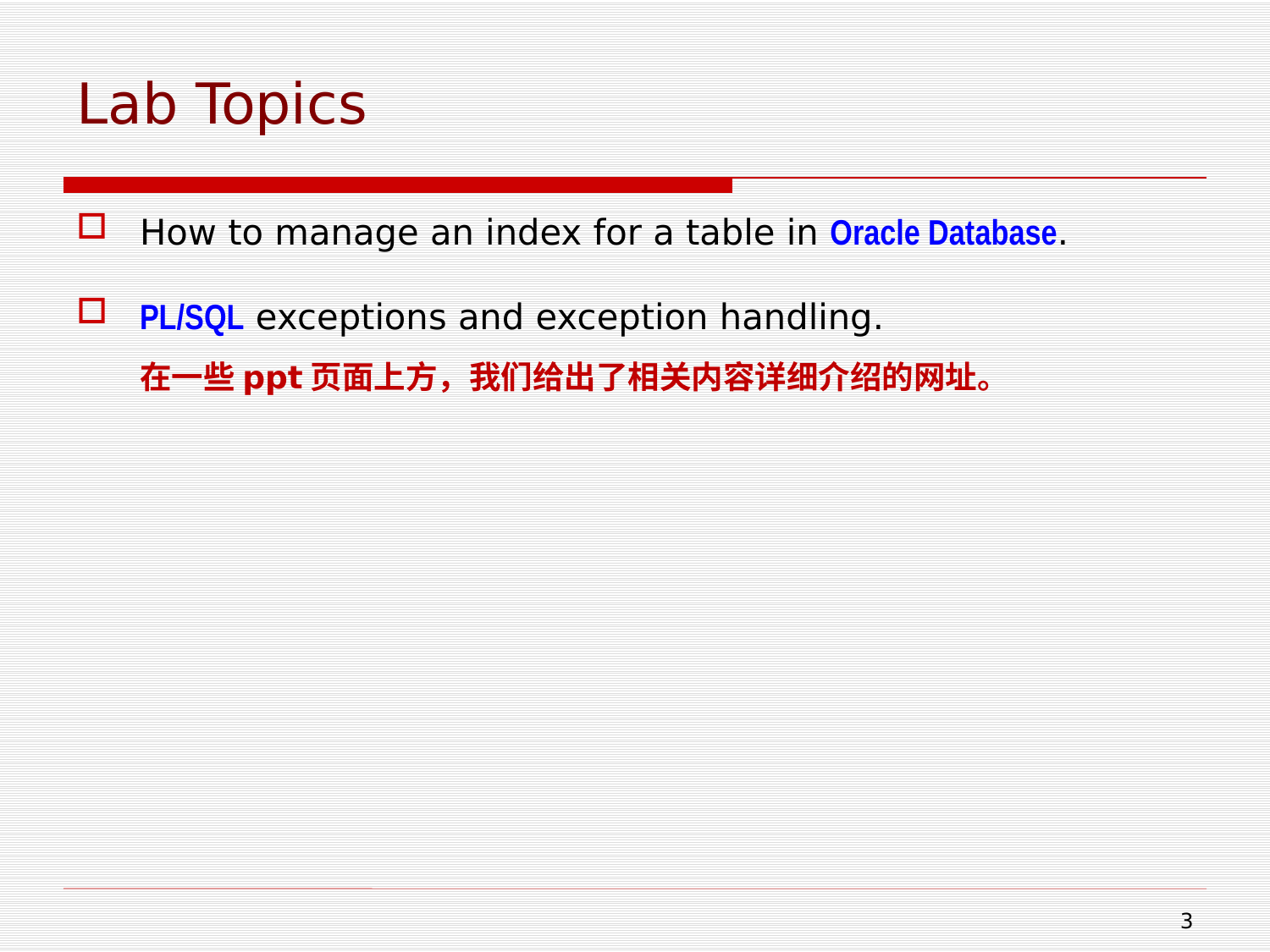

# Lab Topics
How to manage an index for a table in Oracle Database.
PL/SQL exceptions and exception handling.
在一些ppt页面上方，我们给出了相关内容详细介绍的网址。
3